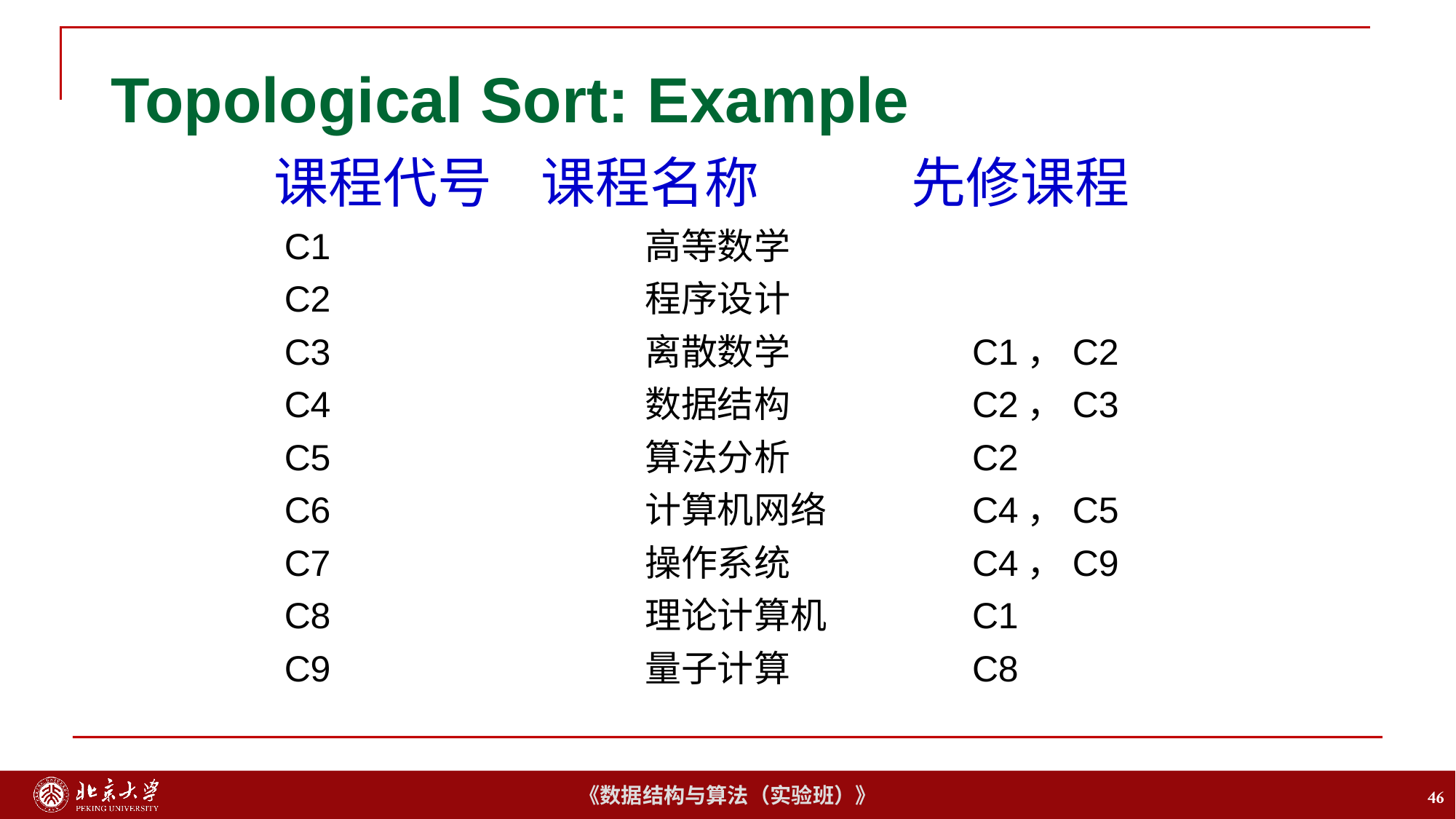

# Topological Sort: Example
课程代号    课程名称	    先修课程
 C1			高等数学
 C2			程序设计
 C3			离散数学		C1，C2
 C4			数据结构		C2，C3
 C5			算法分析		C2
 C6			计算机网络		C4，C5
 C7			操作系统		C4，C9
 C8			理论计算机		C1
 C9			量子计算		C8
46